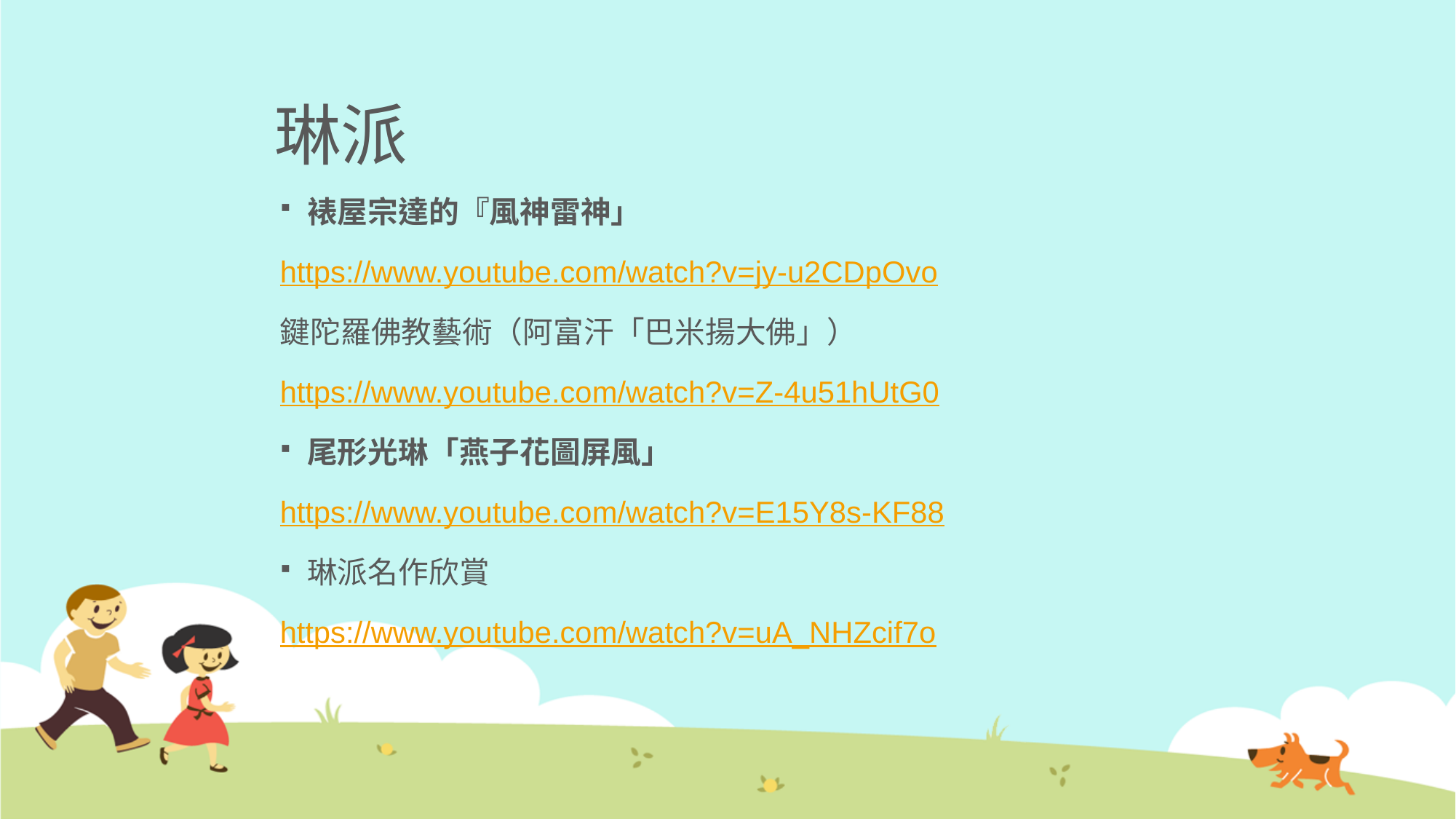

# 琳派
裱屋宗達的『風神雷神」
https://www.youtube.com/watch?v=jy-u2CDpOvo
鍵陀羅佛教藝術（阿富汗「巴米揚大佛」）
https://www.youtube.com/watch?v=Z-4u51hUtG0
尾形光琳「燕子花圖屏風」
https://www.youtube.com/watch?v=E15Y8s-KF88
琳派名作欣賞
https://www.youtube.com/watch?v=uA_NHZcif7o